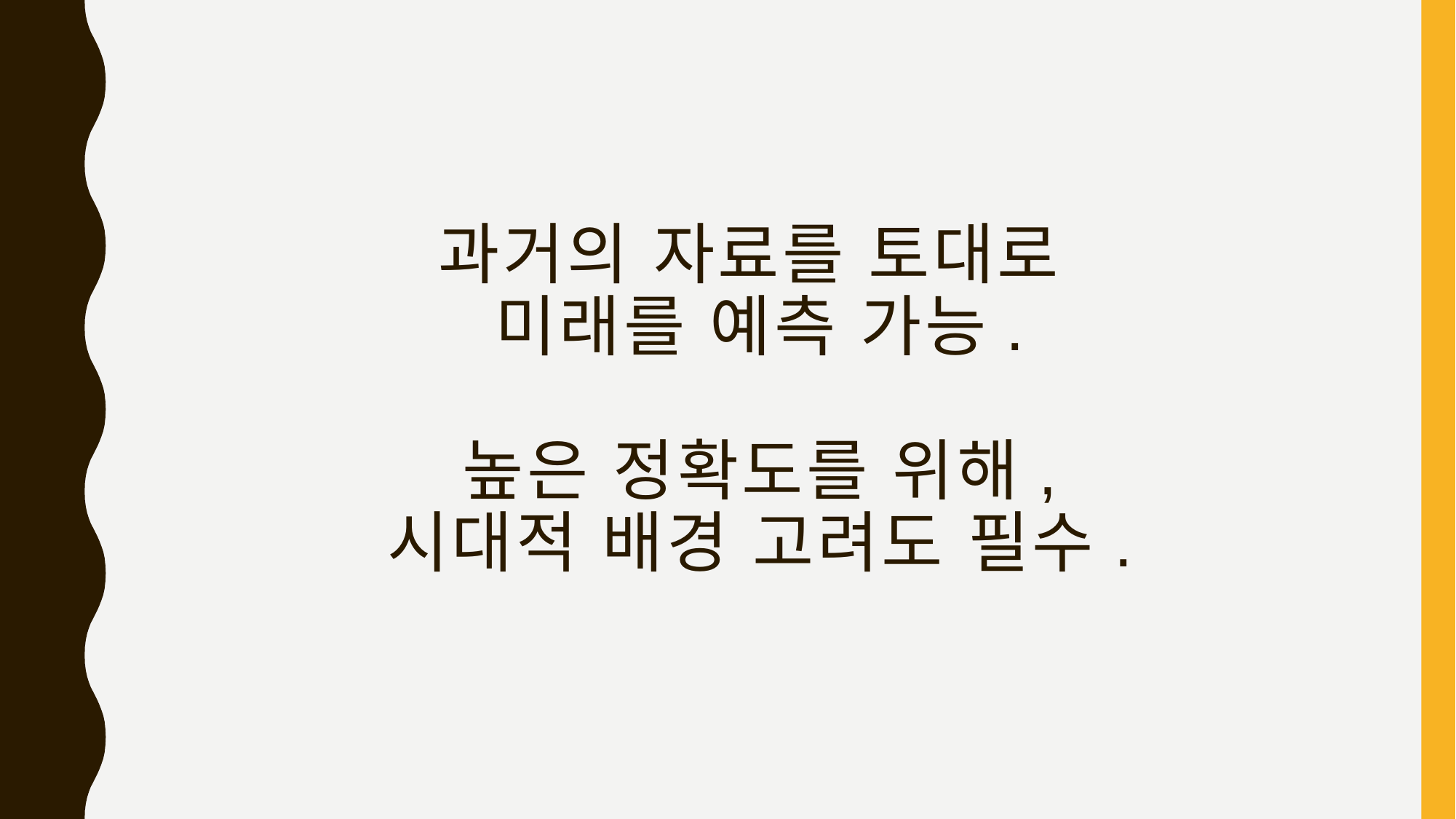

과거의 자료를 토대로
미래를 예측 가능.

높은 정확도를 위해,
시대적 배경 고려도 필수.